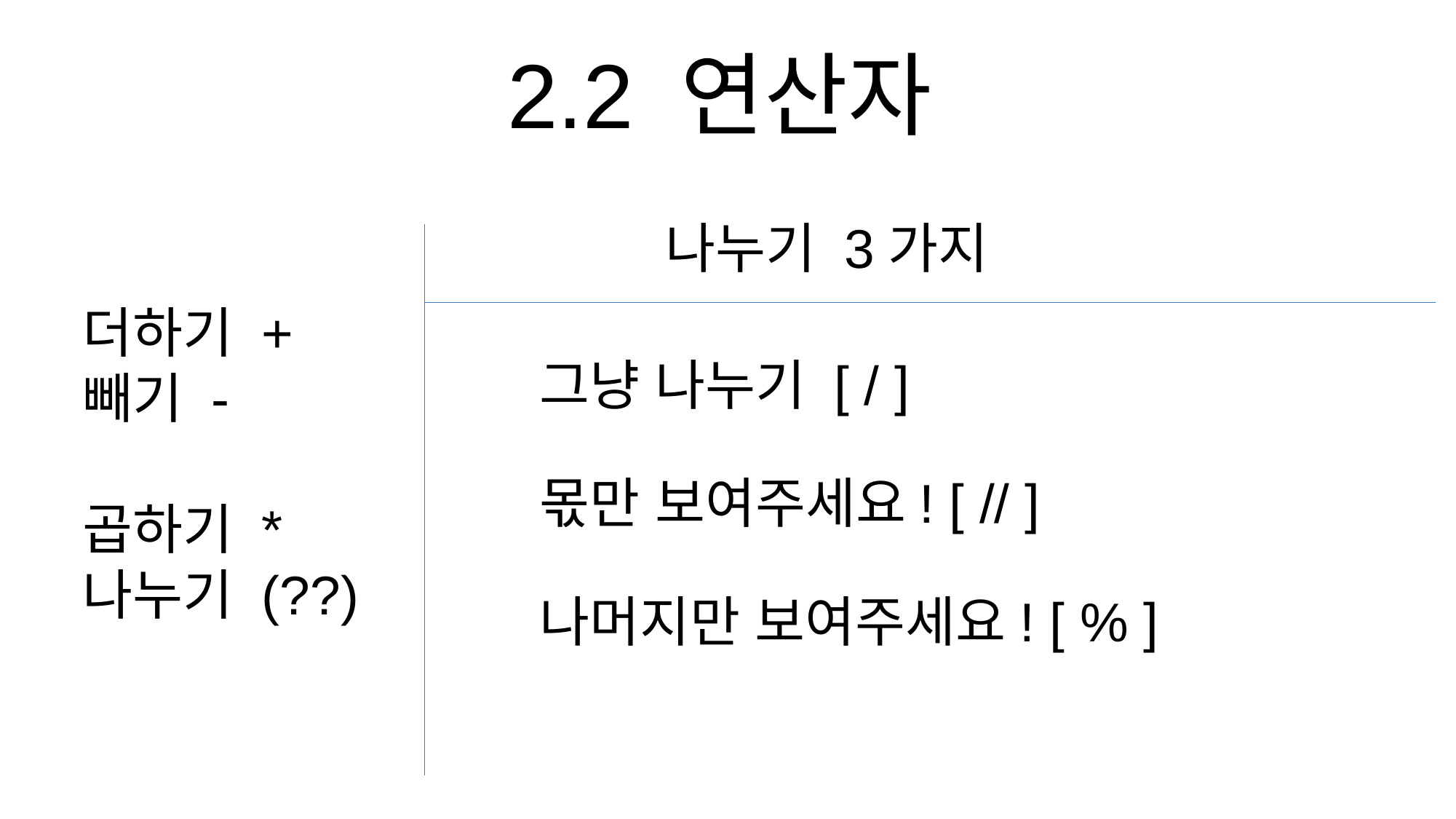

2.2 연산자
나누기 3가지
더하기 +
빼기 -

곱하기 *
나누기 (??)
그냥 나누기 [ / ]
몫만 보여주세요! [ // ]
나머지만 보여주세요! [ % ]